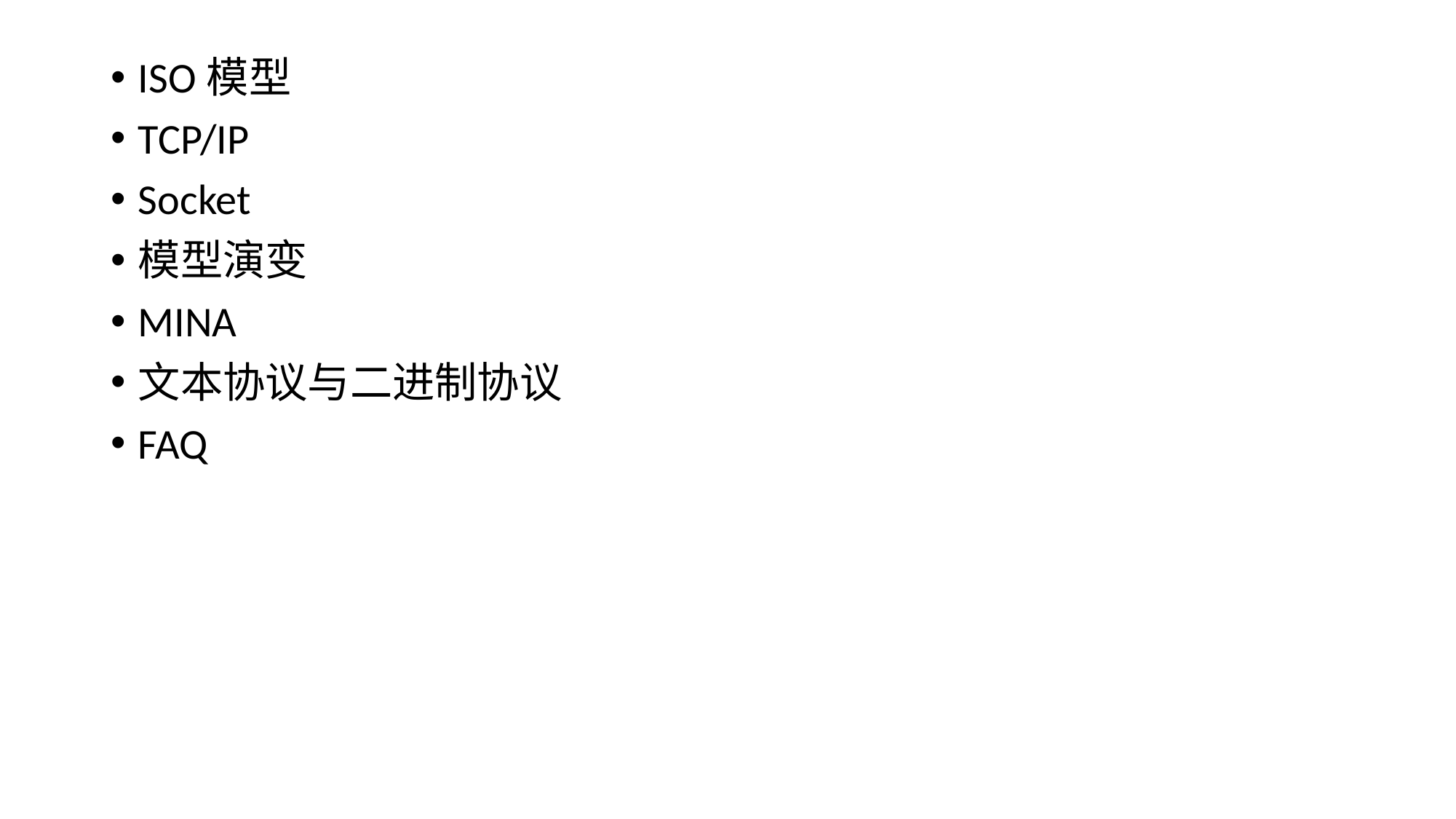

ISO模型
TCP/IP
Socket
模型演变
MINA
文本协议与二进制协议
FAQ